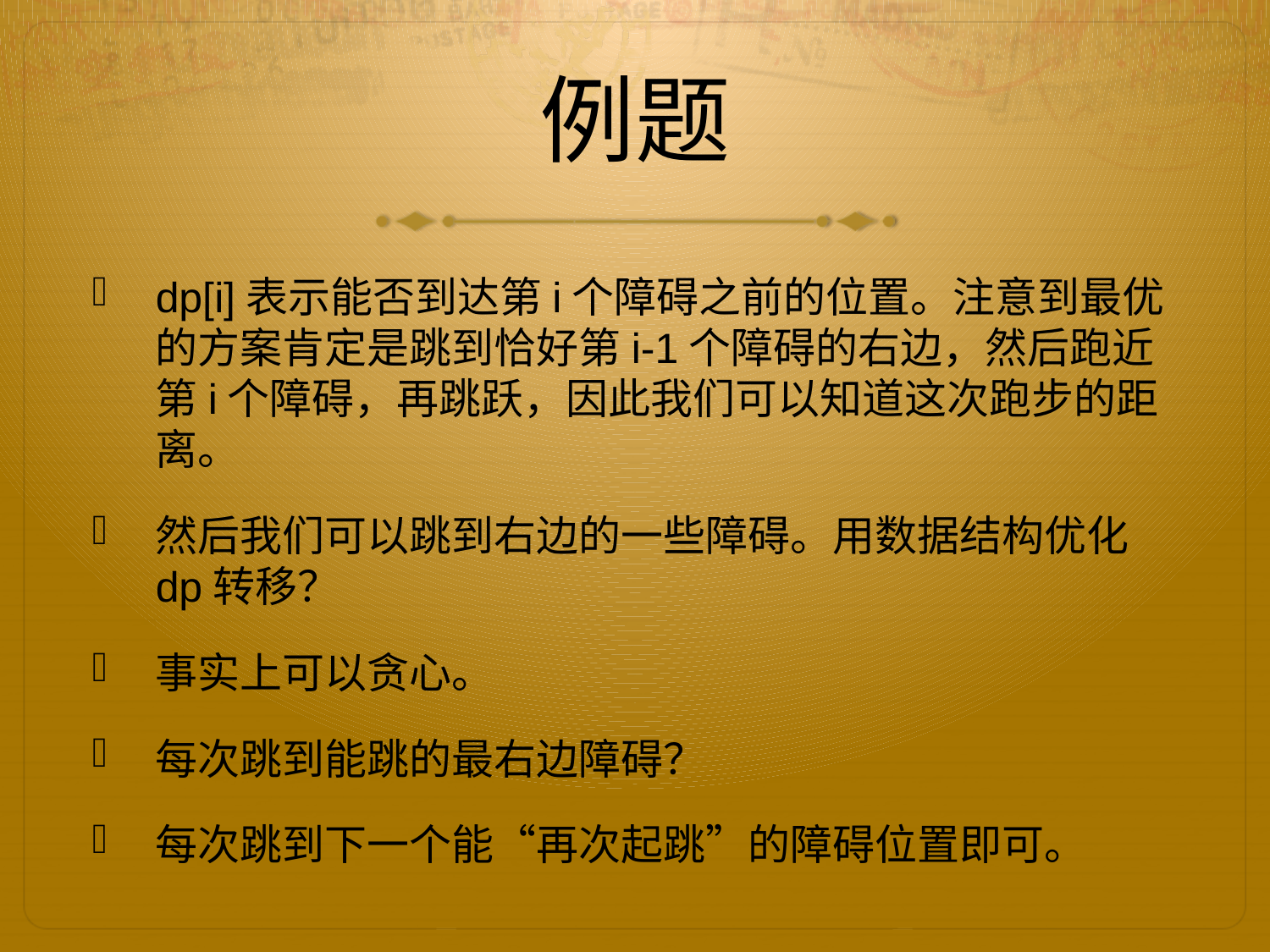

# 例题
dp[i]表示能否到达第i个障碍之前的位置。注意到最优的方案肯定是跳到恰好第i-1个障碍的右边，然后跑近第i个障碍，再跳跃，因此我们可以知道这次跑步的距离。
然后我们可以跳到右边的一些障碍。用数据结构优化dp转移？
事实上可以贪心。
每次跳到能跳的最右边障碍？
每次跳到下一个能“再次起跳”的障碍位置即可。